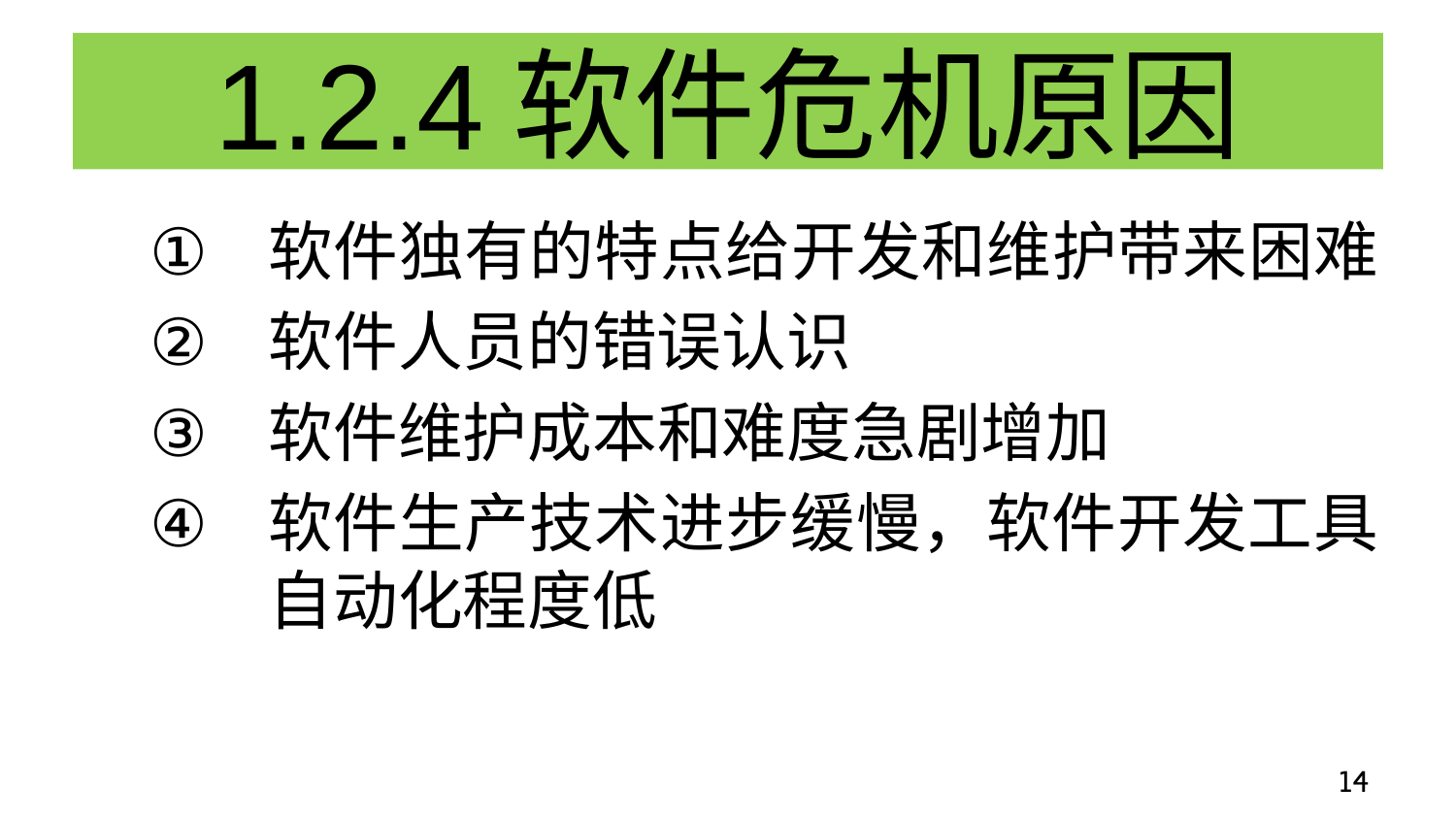

# 1.2.4软件危机原因
软件独有的特点给开发和维护带来困难
软件人员的错误认识
软件维护成本和难度急剧增加
软件生产技术进步缓慢，软件开发工具自动化程度低

14